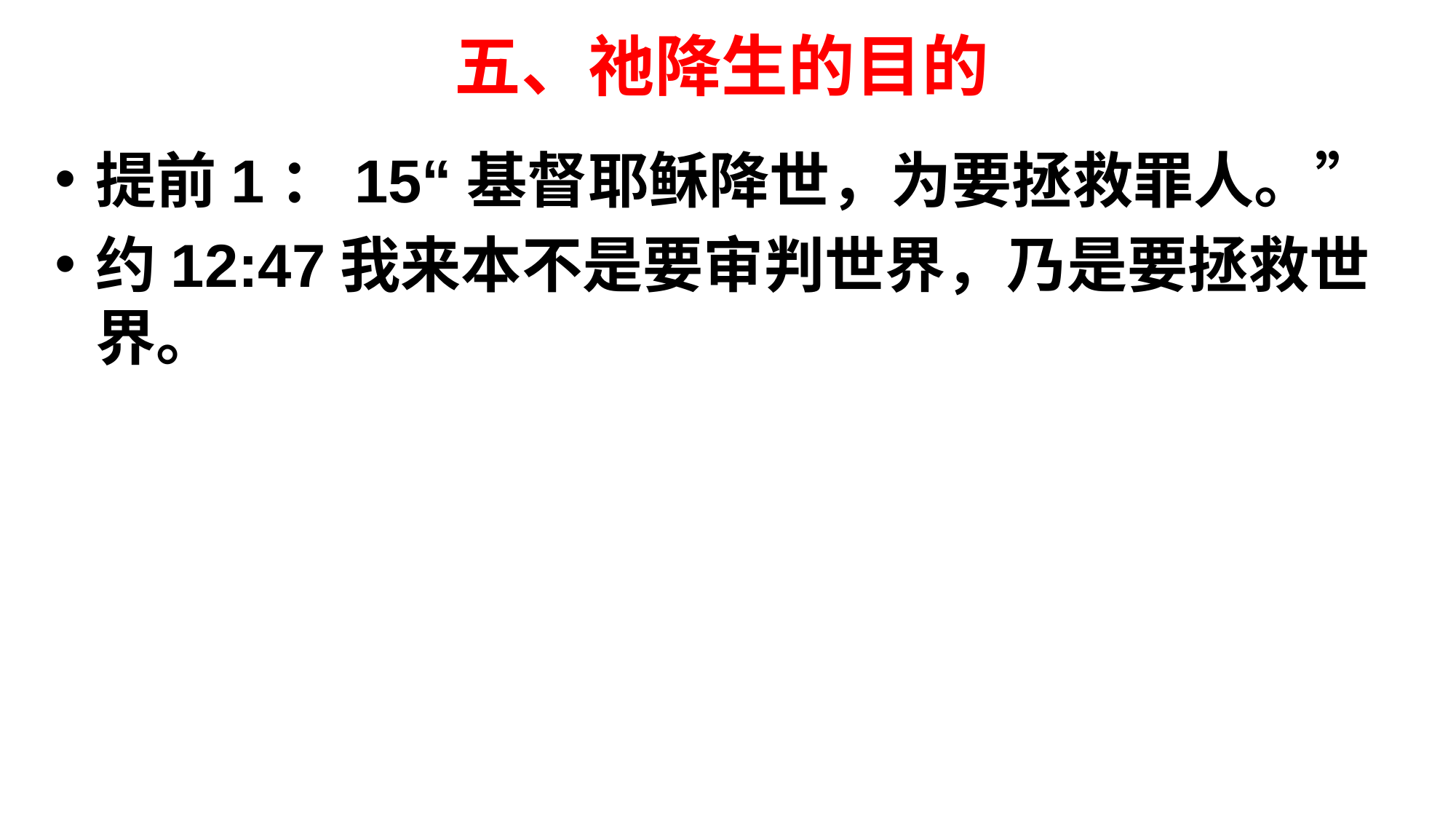

# 五、祂降生的目的
提前1：15“基督耶稣降世，为要拯救罪人。”
约12:47我来本不是要审判世界，乃是要拯救世界。